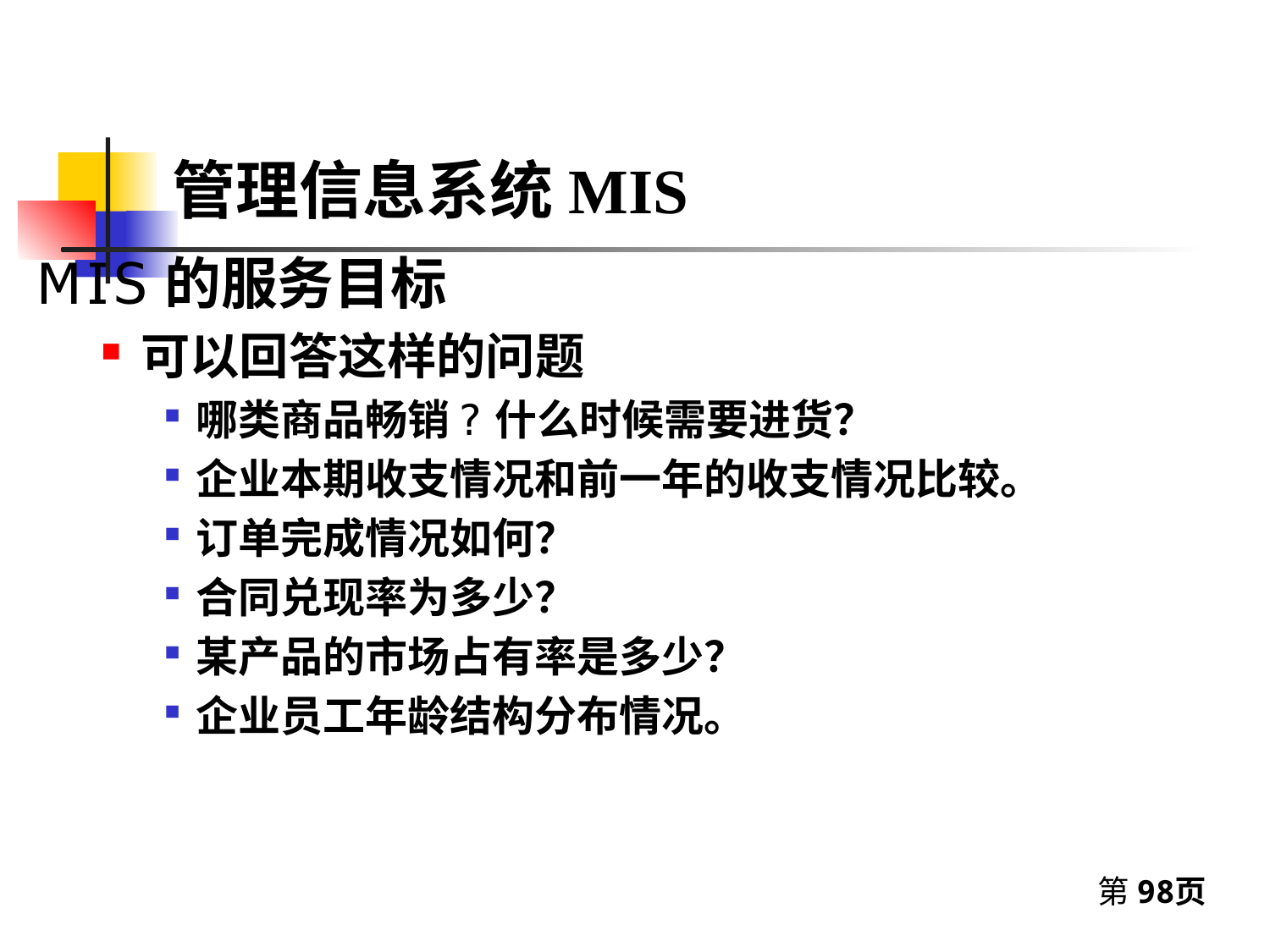

# 管理信息系统MIS
MIS的服务目标
可以回答这样的问题
哪类商品畅销?什么时候需要进货？
企业本期收支情况和前一年的收支情况比较。
订单完成情况如何？
合同兑现率为多少？
某产品的市场占有率是多少？
企业员工年龄结构分布情况。